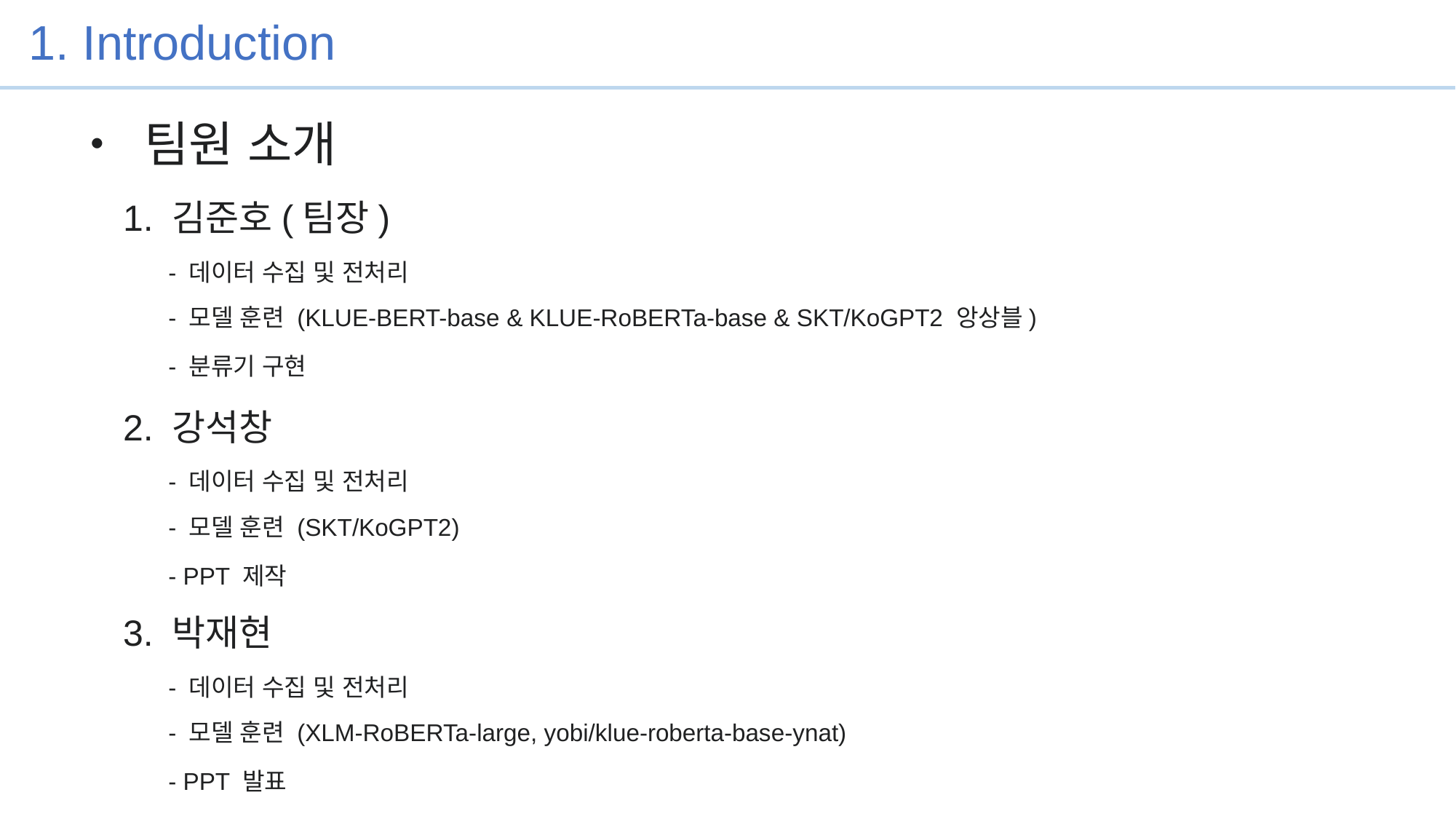

1. Introduction
• 팀원 소개
1. 김준호(팀장)
- 데이터 수집 및 전처리
- 모델 훈련 (KLUE-BERT-base & KLUE-RoBERTa-base & SKT/KoGPT2 앙상블)
- 분류기 구현
2. 강석창
- 데이터 수집 및 전처리
- 모델 훈련 (SKT/KoGPT2)
- PPT 제작
3. 박재현
- 데이터 수집 및 전처리
- 모델 훈련 (XLM-RoBERTa-large, yobi/klue-roberta-base-ynat)
- PPT 발표